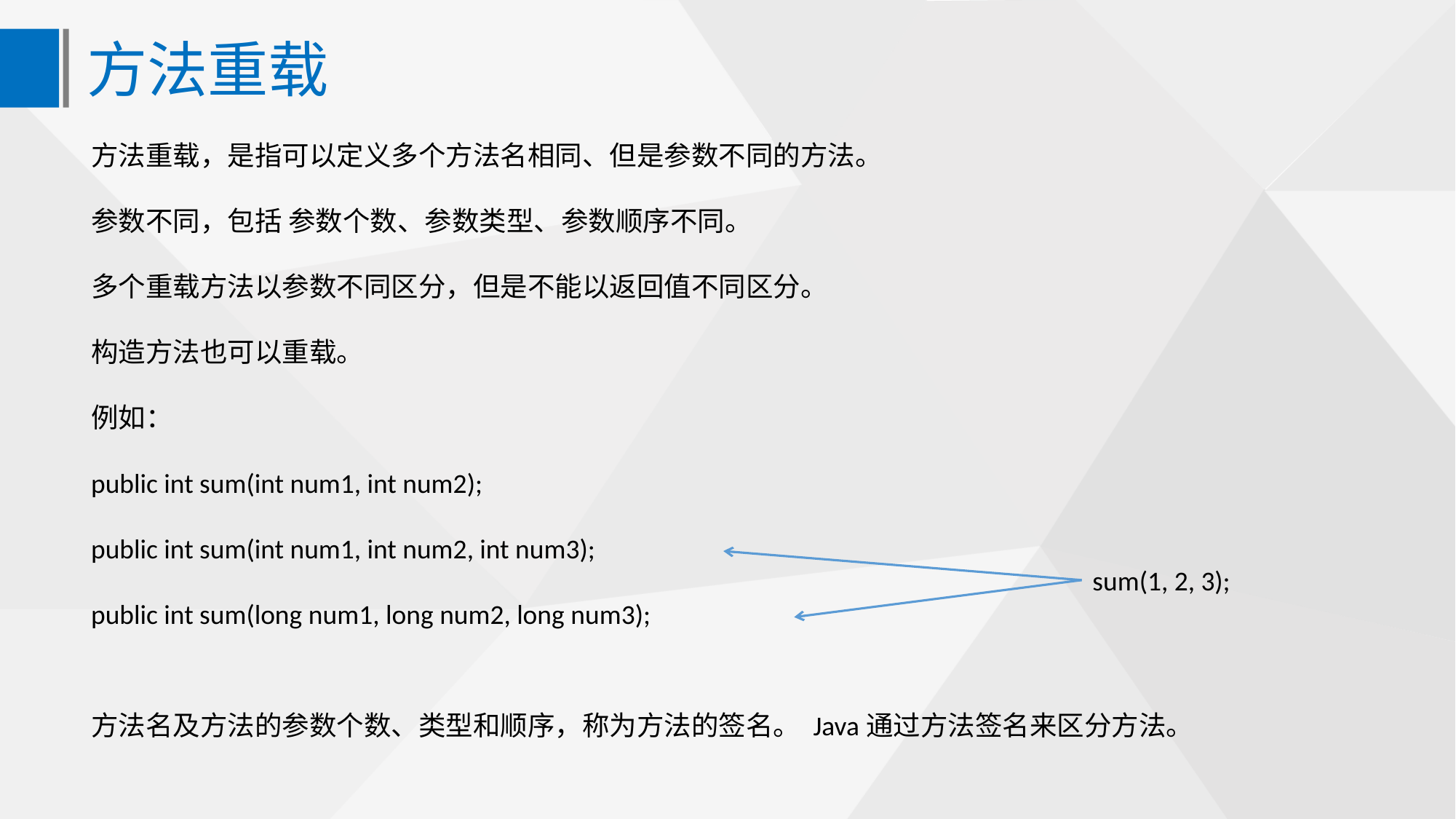

方法重载

方法重载，是指可以定义多个方法名相同、但是参数不同的方法。

参数不同，包括 参数个数、参数类型、参数顺序不同。

多个重载方法以参数不同区分，但是不能以返回值不同区分。

构造方法也可以重载。

例如：

public int sum(int num1, int num2);

public int sum(int num1, int num2, int num3);

public int sum(long num1, long num2, long num3);
sum(1, 2, 3);
方法名及方法的参数个数、类型和顺序，称为方法的签名。 Java通过方法签名来区分方法。